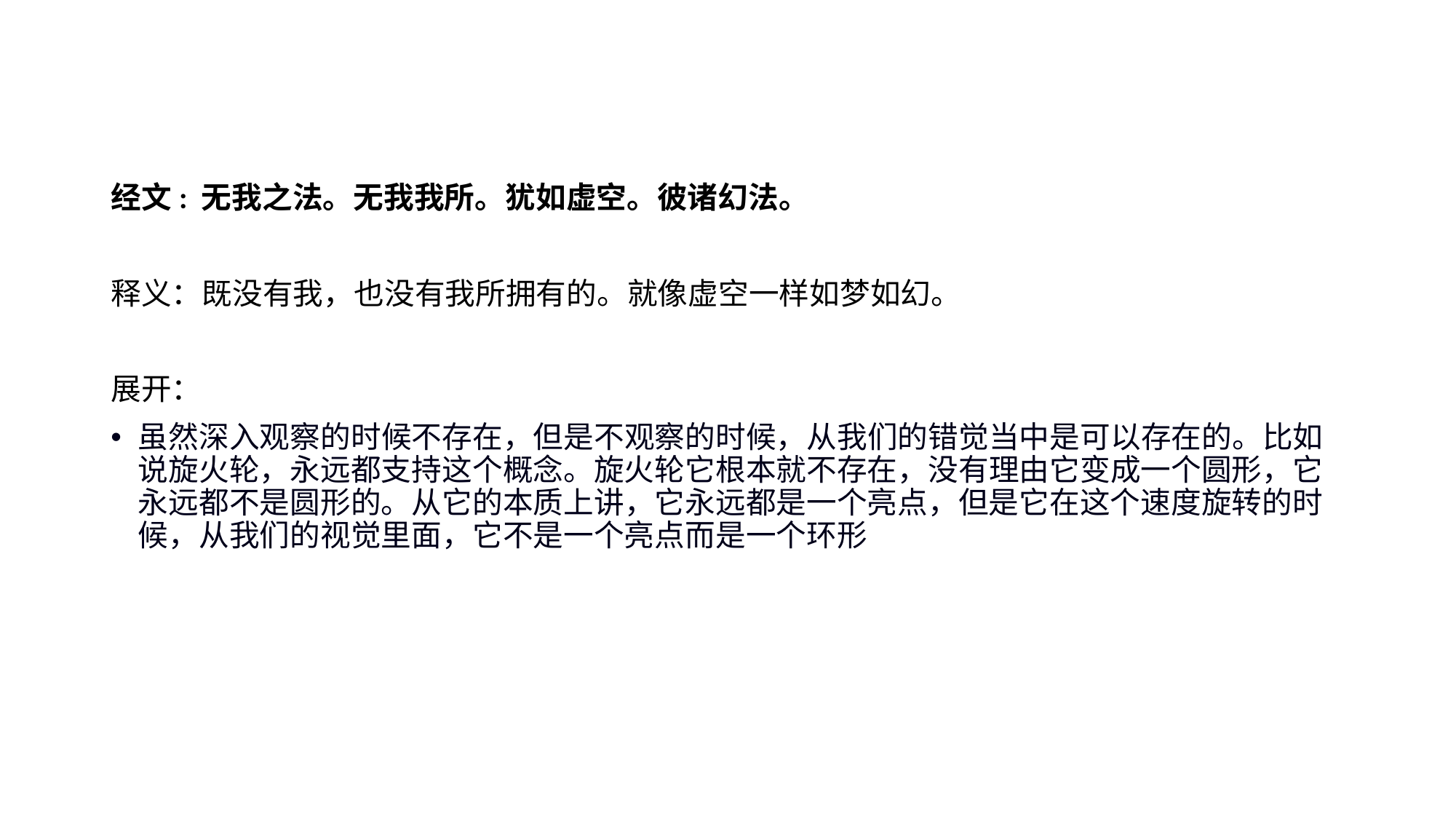

经文: 无我之法。无我我所。犹如虚空。彼诸幻法。

释义：既没有我，也没有我所拥有的。就像虚空一样如梦如幻。

展开：
虽然深入观察的时候不存在，但是不观察的时候，从我们的错觉当中是可以存在的。比如说旋火轮，永远都支持这个概念。旋火轮它根本就不存在，没有理由它变成一个圆形，它永远都不是圆形的。从它的本质上讲，它永远都是一个亮点，但是它在这个速度旋转的时候，从我们的视觉里面，它不是一个亮点而是一个环形